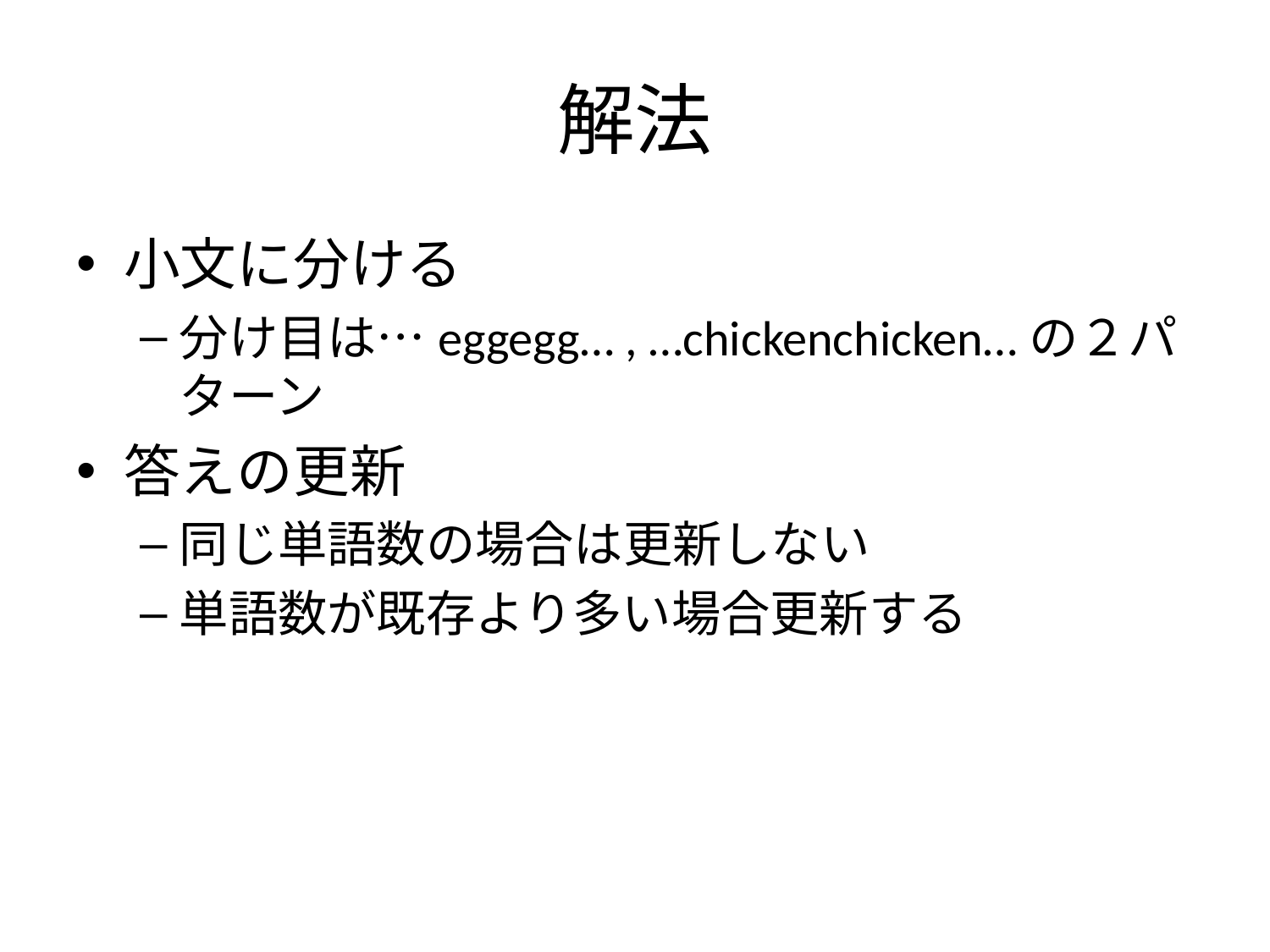

# 解法
小文に分ける
分け目は…eggegg… , …chickenchicken…の２パターン
答えの更新
同じ単語数の場合は更新しない
単語数が既存より多い場合更新する